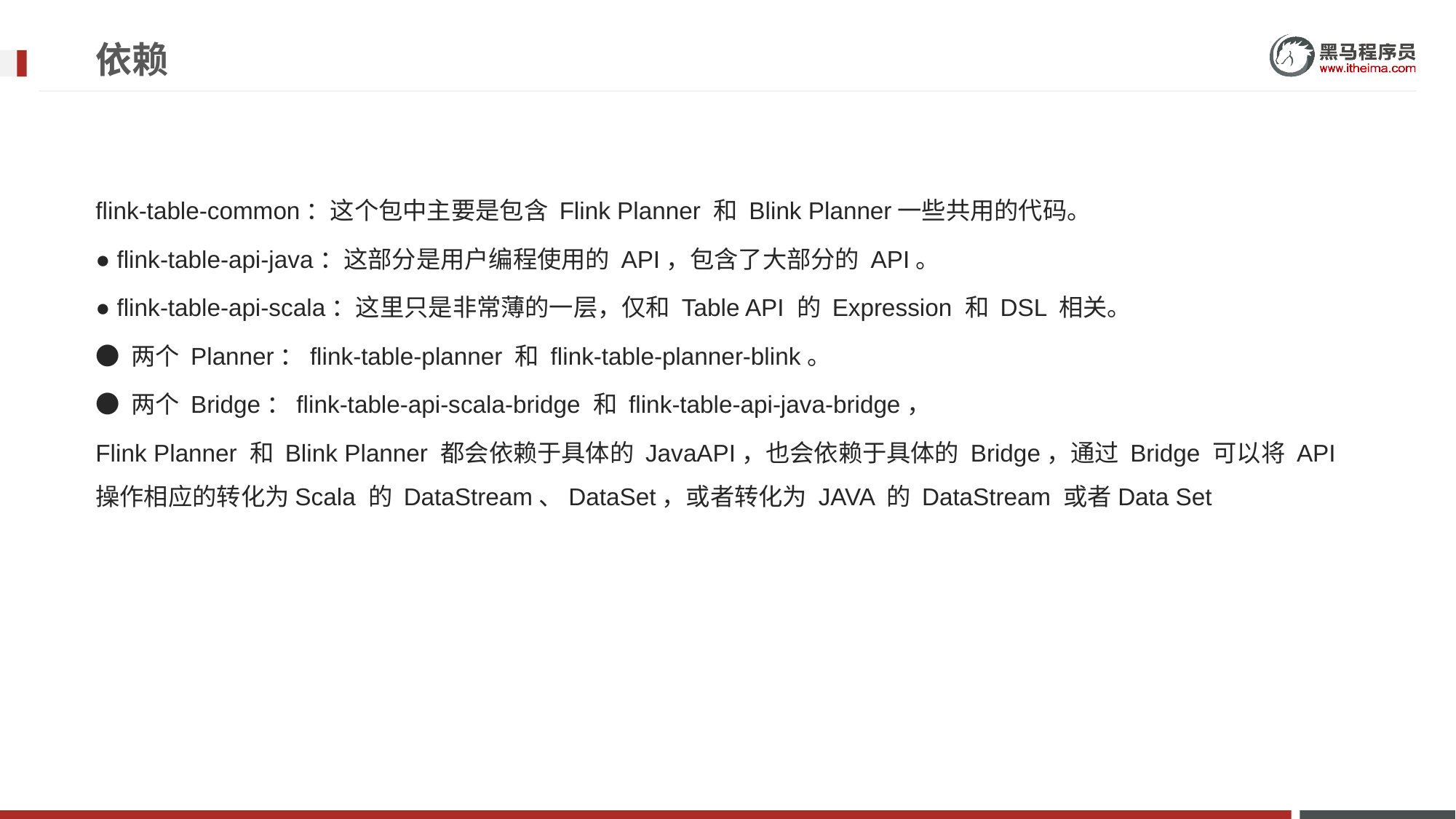

# 依赖
flink-table-common：这个包中主要是包含 Flink Planner 和 Blink Planner一些共用的代码。
● flink-table-api-java：这部分是用户编程使用的 API，包含了大部分的 API。
● flink-table-api-scala：这里只是非常薄的一层，仅和 Table API 的 Expression 和 DSL 相关。
● 两个 Planner：flink-table-planner 和 flink-table-planner-blink。
● 两个 Bridge：flink-table-api-scala-bridge 和 flink-table-api-java-bridge，
Flink Planner 和 Blink Planner 都会依赖于具体的 JavaAPI，也会依赖于具体的 Bridge，通过 Bridge 可以将 API 操作相应的转化为Scala 的 DataStream、DataSet，或者转化为 JAVA 的 DataStream 或者Data Set